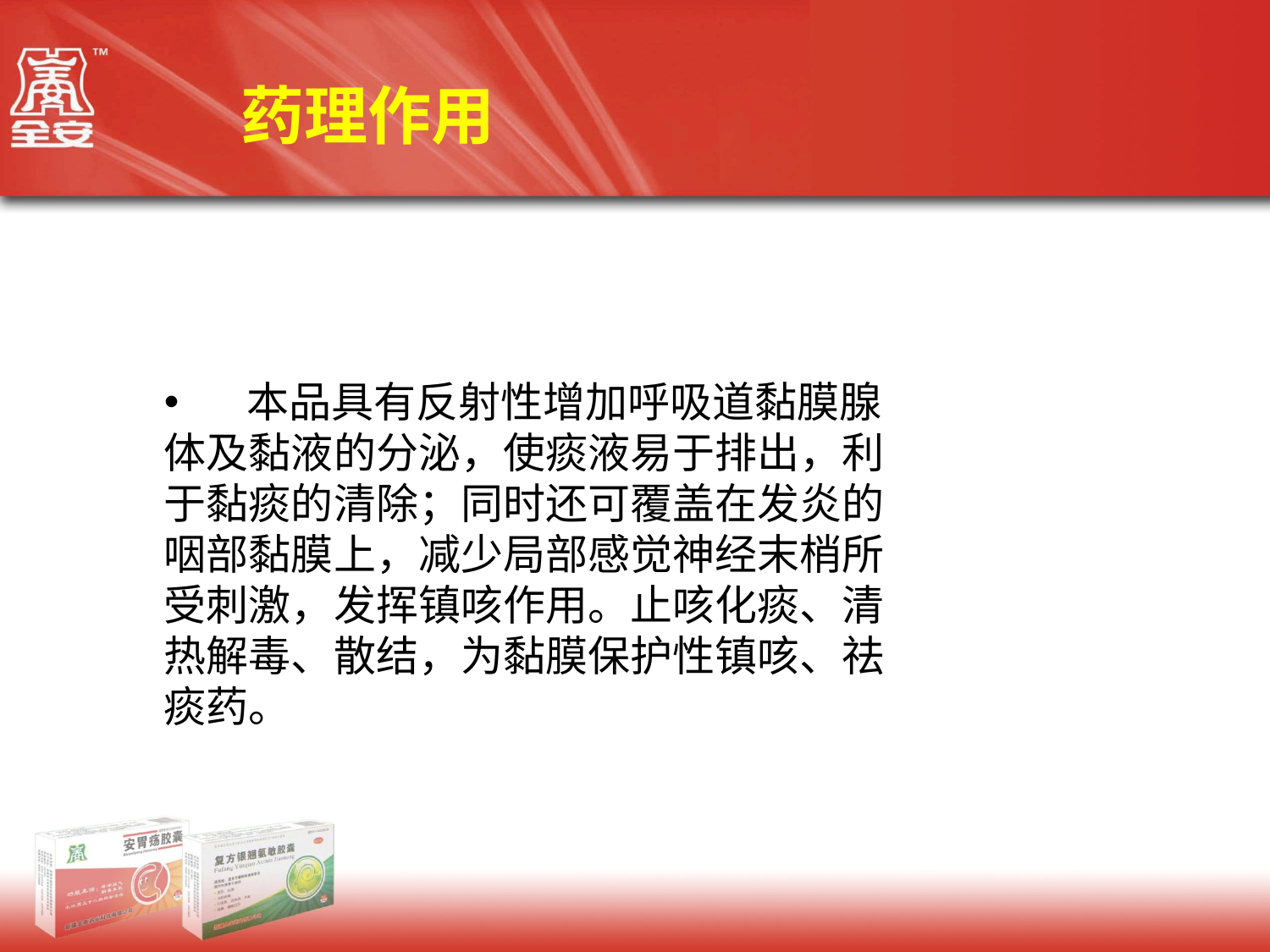

药理作用
      本品具有反射性增加呼吸道黏膜腺体及黏液的分泌，使痰液易于排出，利于黏痰的清除；同时还可覆盖在发炎的咽部黏膜上，减少局部感觉神经末梢所受刺激，发挥镇咳作用。止咳化痰、清热解毒、散结，为黏膜保护性镇咳、祛痰药。